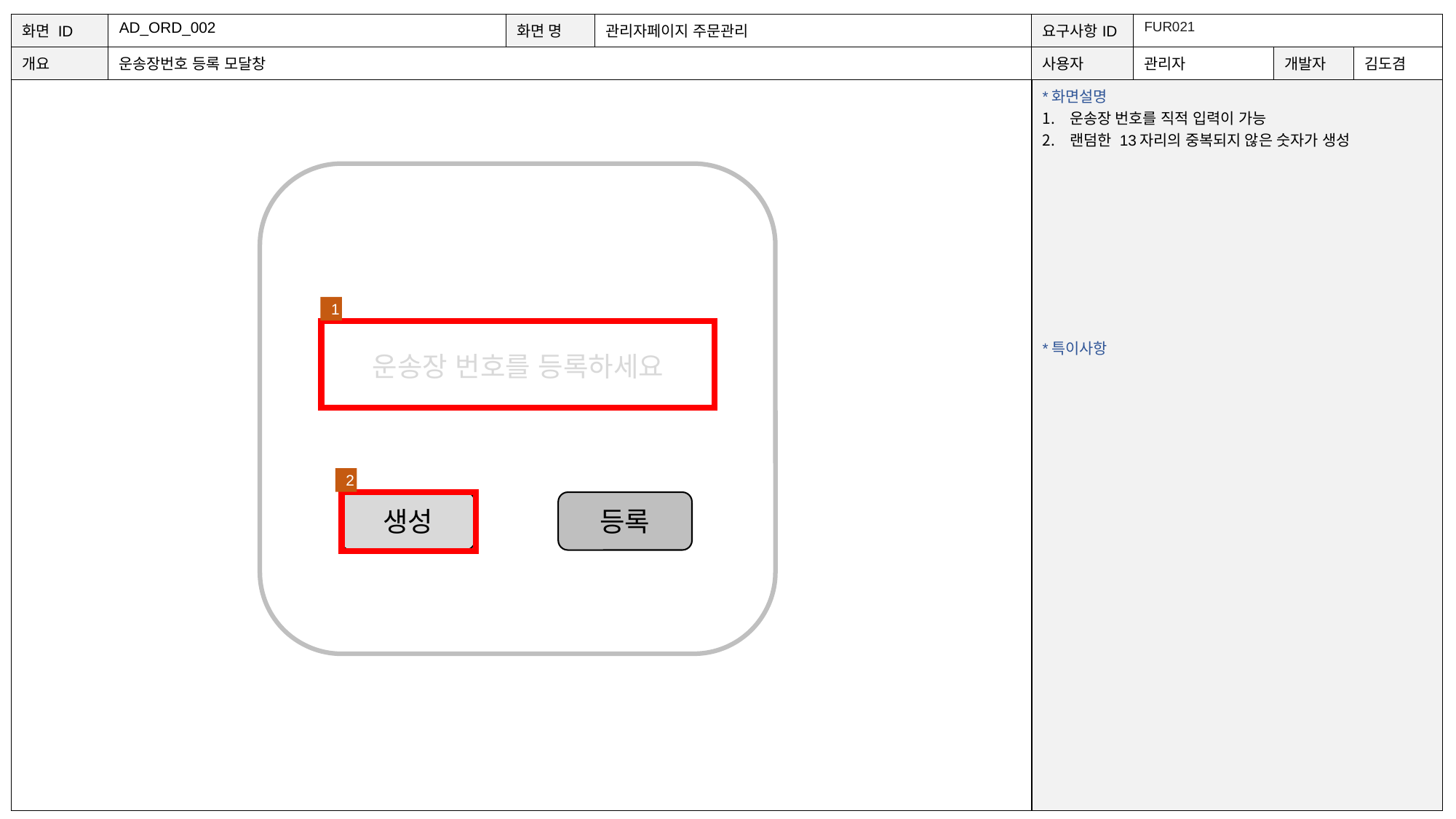

| 화면 ID | AD\_ORD\_002 | 화면 명 | 관리자페이지 주문관리 | 요구사항ID | FUR021 |  |  |
| --- | --- | --- | --- | --- | --- | --- | --- |
| 개요 | 운송장번호 등록 모달창 |  |  | 사용자 | 관리자 | 개발자 | 김도겸 |
|  |  |  |  | \*화면설명 운송장 번호를 직적 입력이 가능 랜덤한 13자리의 중복되지 않은 숫자가 생성 \*특이사항 |  |  |  |

1

운송장 번호를 등록하세요
2

생성
등록